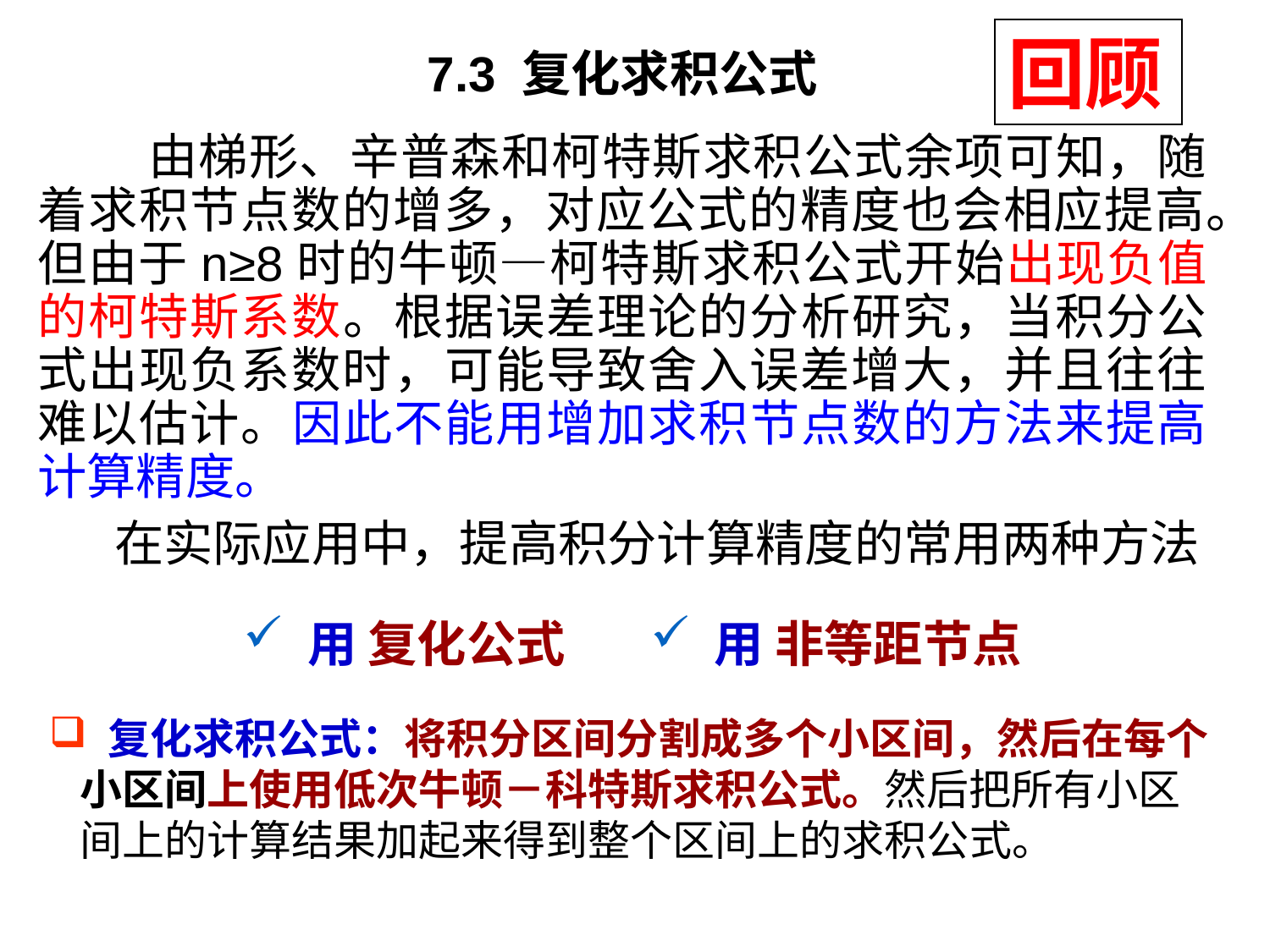

回顾
7.3 复化求积公式
        由梯形、辛普森和柯特斯求积公式余项可知，随着求积节点数的增多，对应公式的精度也会相应提高。但由于n≥8时的牛顿—柯特斯求积公式开始出现负值的柯特斯系数。根据误差理论的分析研究，当积分公式出现负系数时，可能导致舍入误差增大，并且往往难以估计。因此不能用增加求积节点数的方法来提高计算精度。
       在实际应用中，提高积分计算精度的常用两种方法

 用 复化公式
 用 非等距节点
 复化求积公式：将积分区间分割成多个小区间，然后在每个小区间上使用低次牛顿－科特斯求积公式。然后把所有小区间上的计算结果加起来得到整个区间上的求积公式。